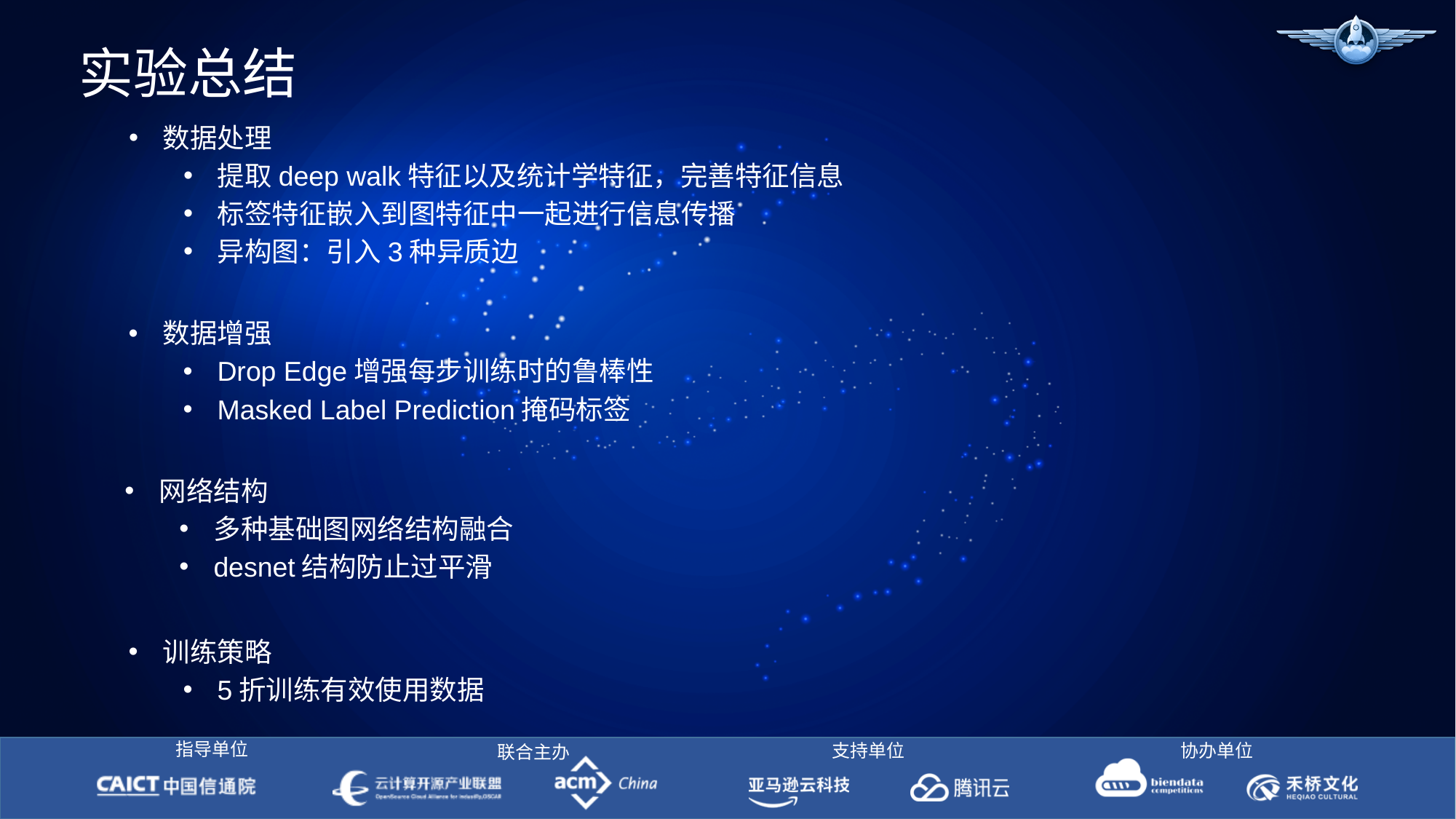

实验总结
数据处理
提取deep walk特征以及统计学特征，完善特征信息
标签特征嵌入到图特征中一起进行信息传播
异构图：引入3种异质边
数据增强
Drop Edge增强每步训练时的鲁棒性
Masked Label Prediction掩码标签
网络结构
多种基础图网络结构融合
desnet结构防止过平滑
训练策略
5折训练有效使用数据